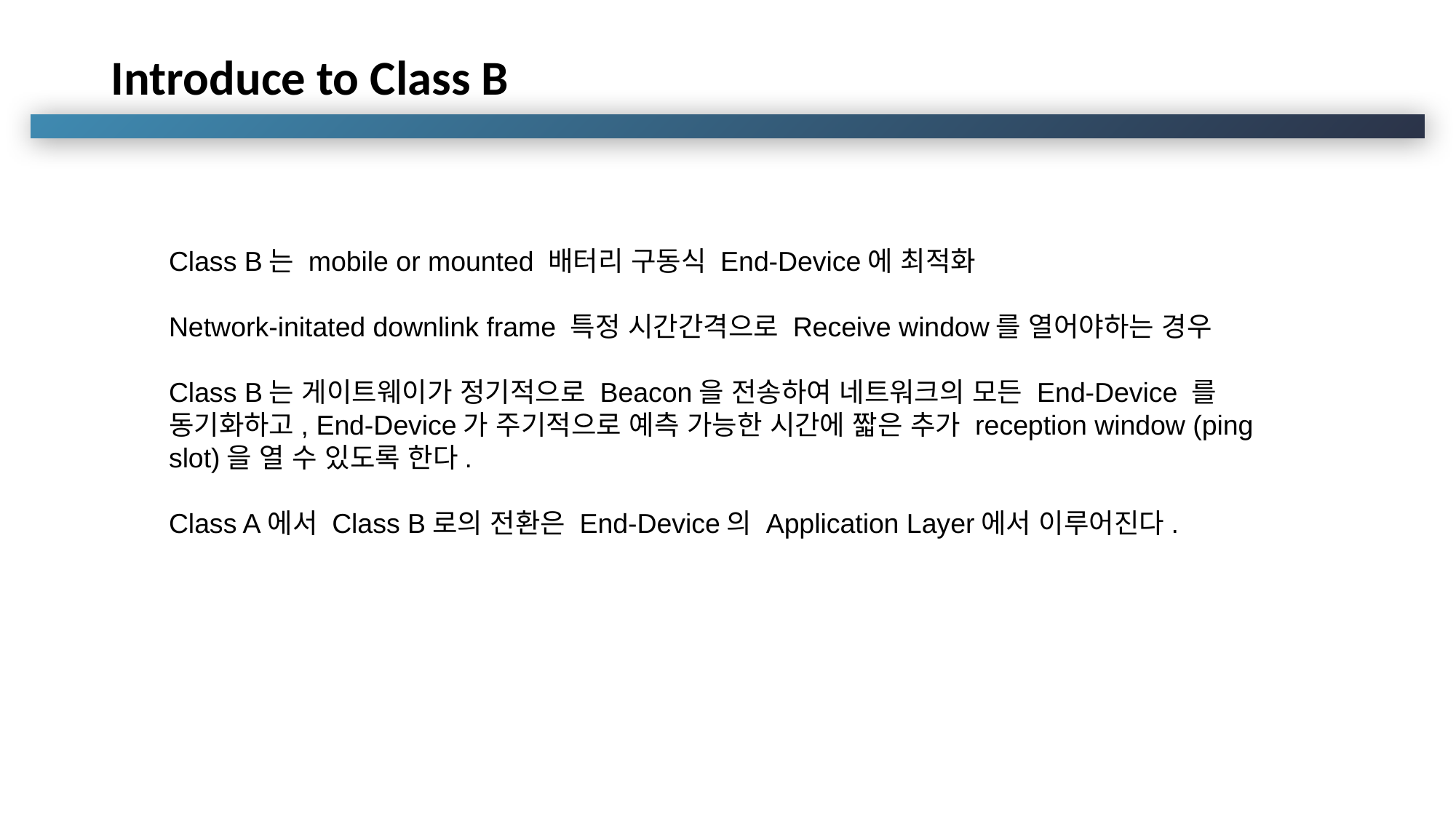

# Introduce to Class B

Class B는 mobile or mounted 배터리 구동식 End-Device에 최적화

Network-initated downlink frame 특정 시간간격으로 Receive window를 열어야하는 경우

Class B는 게이트웨이가 정기적으로 Beacon을 전송하여 네트워크의 모든 End-Device 를 동기화하고, End-Device가 주기적으로 예측 가능한 시간에 짧은 추가 reception window (ping slot)을 열 수 있도록 한다.

Class A에서 Class B로의 전환은 End-Device의 Application Layer에서 이루어진다.